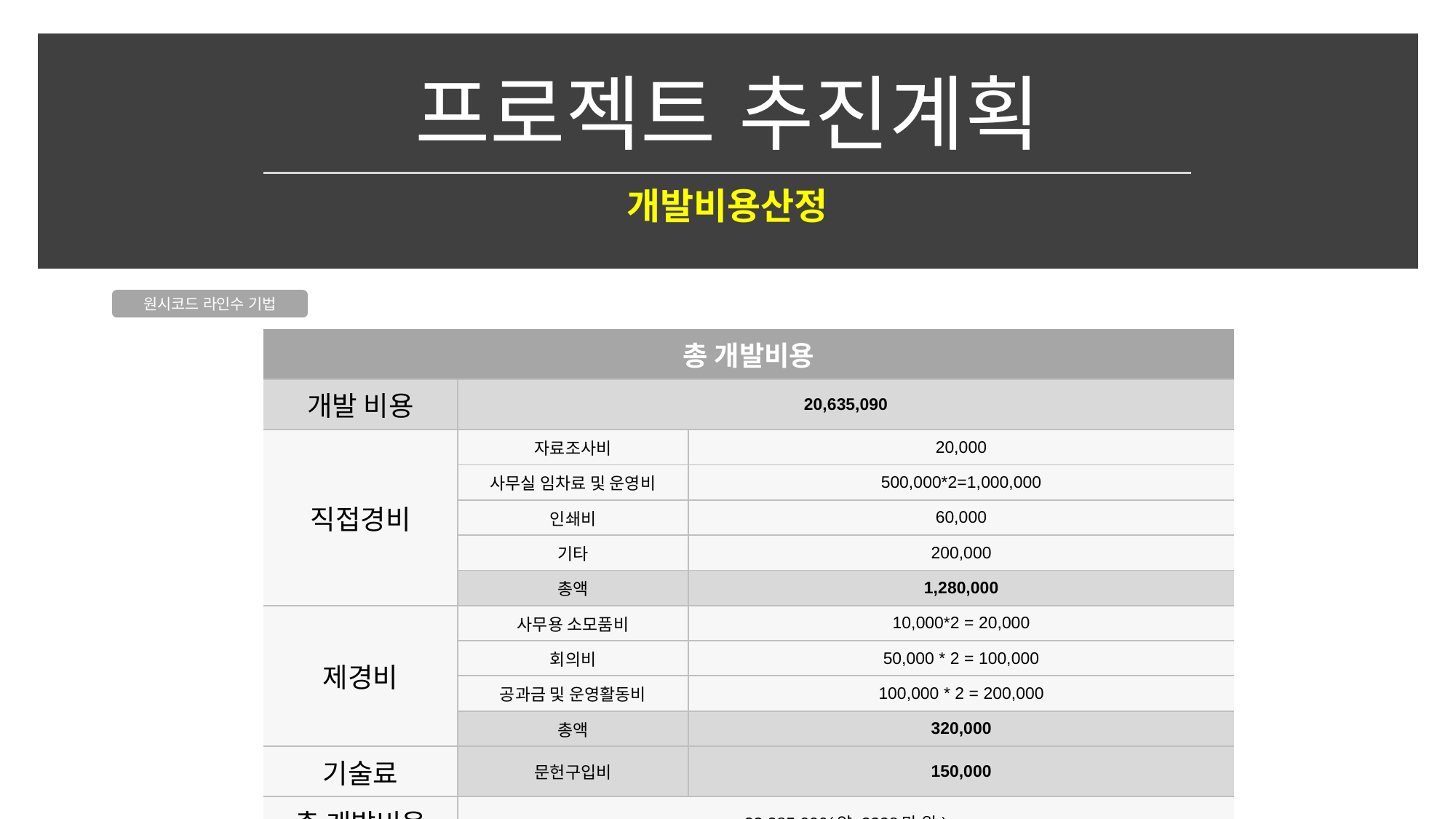

# 프로젝트 추진계획
개발비용산정

원시코드 라인수 기법
| 총 개발비용 |  |  |
| --- | --- | --- |
| 개발 비용 | 20,635,090 |  |
| 직접경비 | 자료조사비 | 20,000 |
|  | 사무실 임차료 및 운영비 | 500,000\*2=1,000,000 |
|  | 인쇄비 | 60,000 |
|  | 기타 | 200,000 |
|  | 총액 | 1,280,000 |
| 제경비 | 사무용 소모품비 | 10,000\*2 = 20,000 |
|  | 회의비 | 50,000 \* 2 = 100,000 |
|  | 공과금 및 운영활동비 | 100,000 \* 2 = 200,000 |
|  | 총액 | 320,000 |
| 기술료 | 문헌구입비 | 150,000 |
| 총 개발비용 | 22,385,090(약 2238만 원) |  |